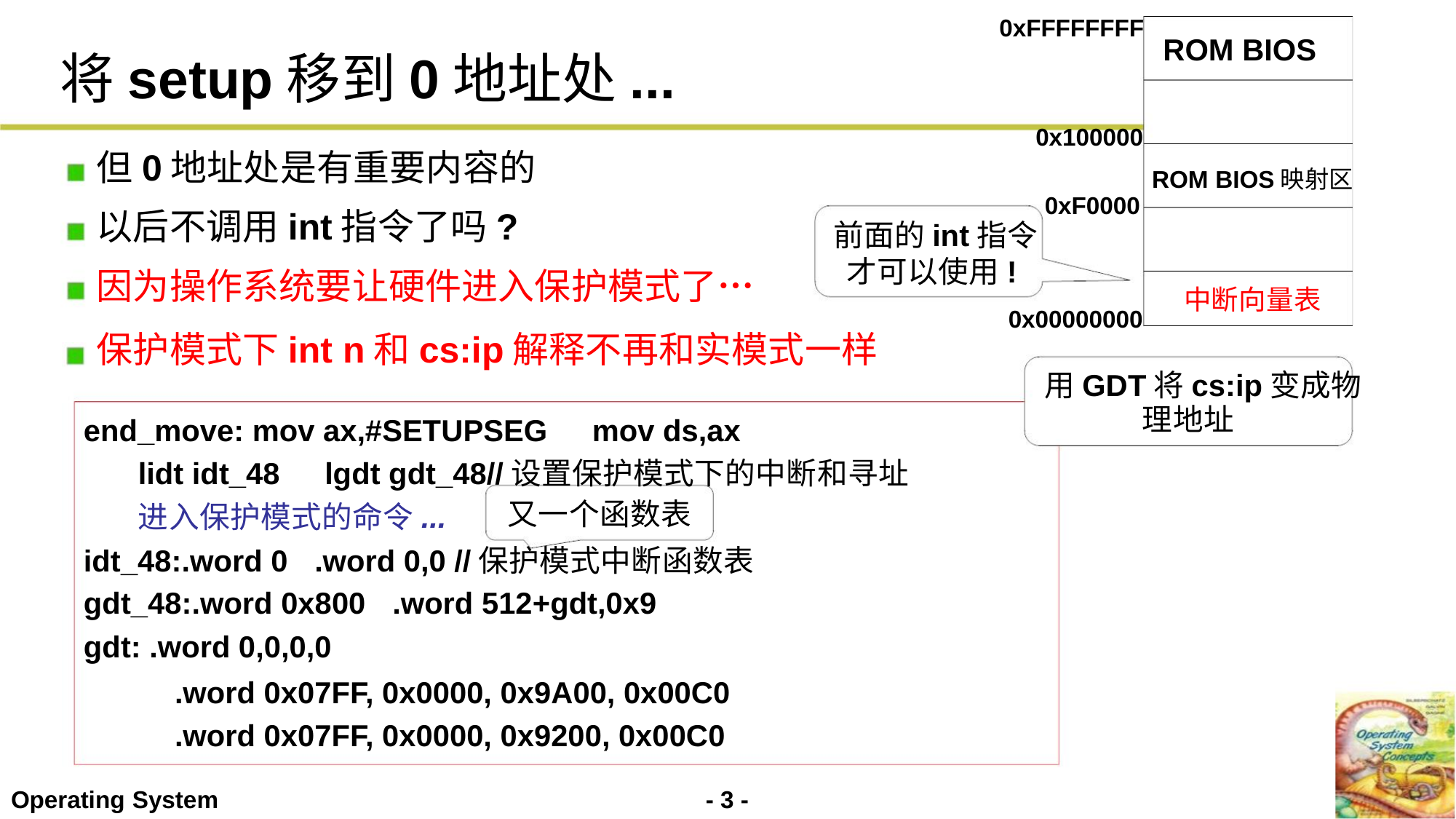

0xFFFFFFFF

ROM BIOS
ROM BIOS映射区
中断向量表
将setup移到0地址处...
0x100000
0xF0000
但0地址处是有重要内容的
以后不调用int指令了吗?
前面的int指令
才可以使用!
因为操作系统要让硬件进入保护模式了…
保护模式下int n和cs:ip解释不再和实模式一样
0x00000000

用GDT将cs:ip变成物
理地址
end_move: mov ax,#SETUPSEG mov ds,ax
lidt idt_48 lgdt gdt_48//设置保护模式下的中断和寻址
又一个函数表
进入保护模式的命令...
idt_48:.word 0 .word 0,0 //保护模式中断函数表
gdt_48:.word 0x800 .word 512+gdt,0x9
gdt: .word 0,0,0,0
.word 0x07FF, 0x0000, 0x9A00, 0x00C0
.word 0x07FF, 0x0000, 0x9200, 0x00C0

- 3 -
Operating System